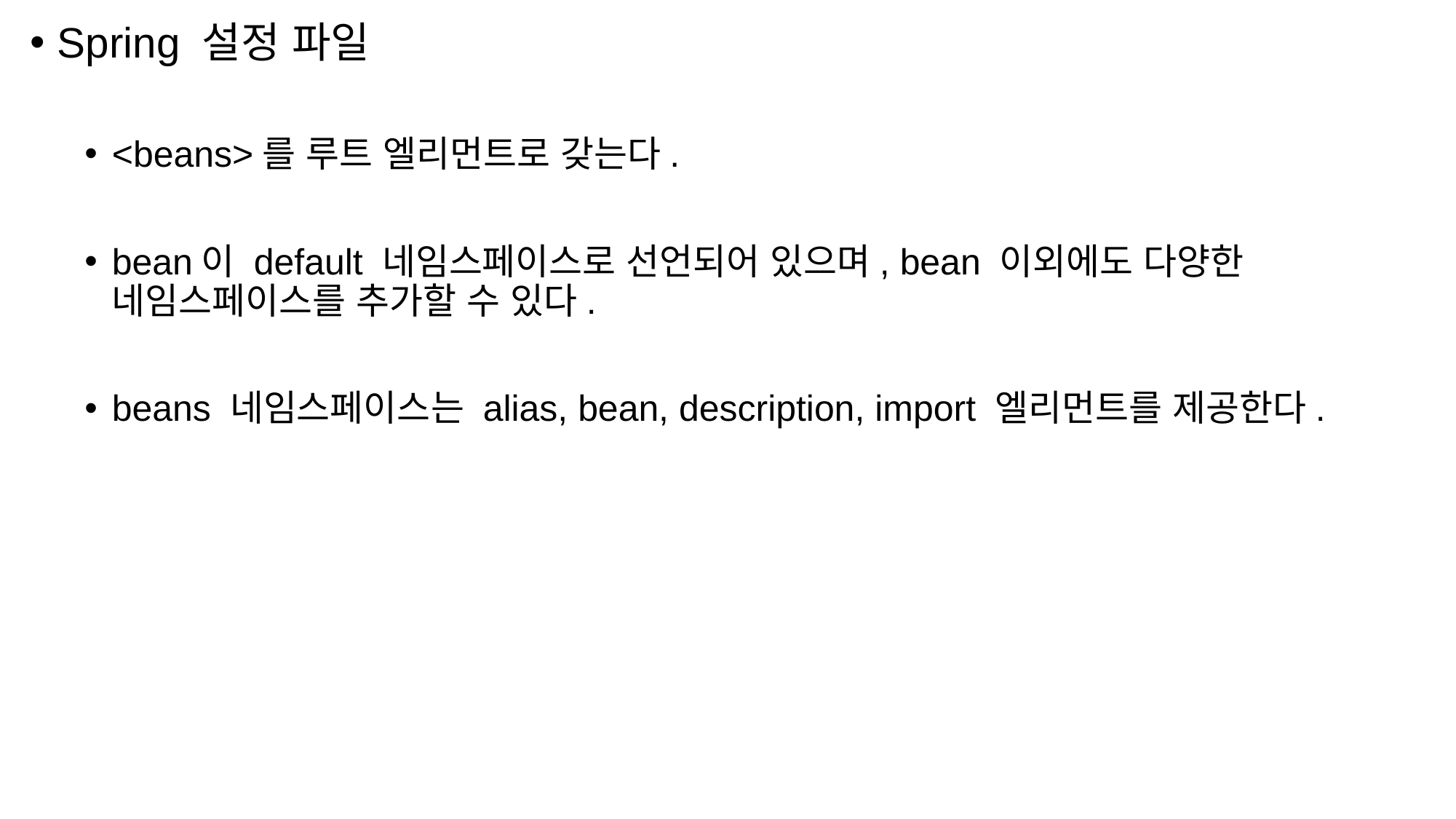

Spring 설정 파일

<beans>를 루트 엘리먼트로 갖는다.

bean이 default 네임스페이스로 선언되어 있으며, bean 이외에도 다양한 네임스페이스를 추가할 수 있다.

beans 네임스페이스는 alias, bean, description, import 엘리먼트를 제공한다.